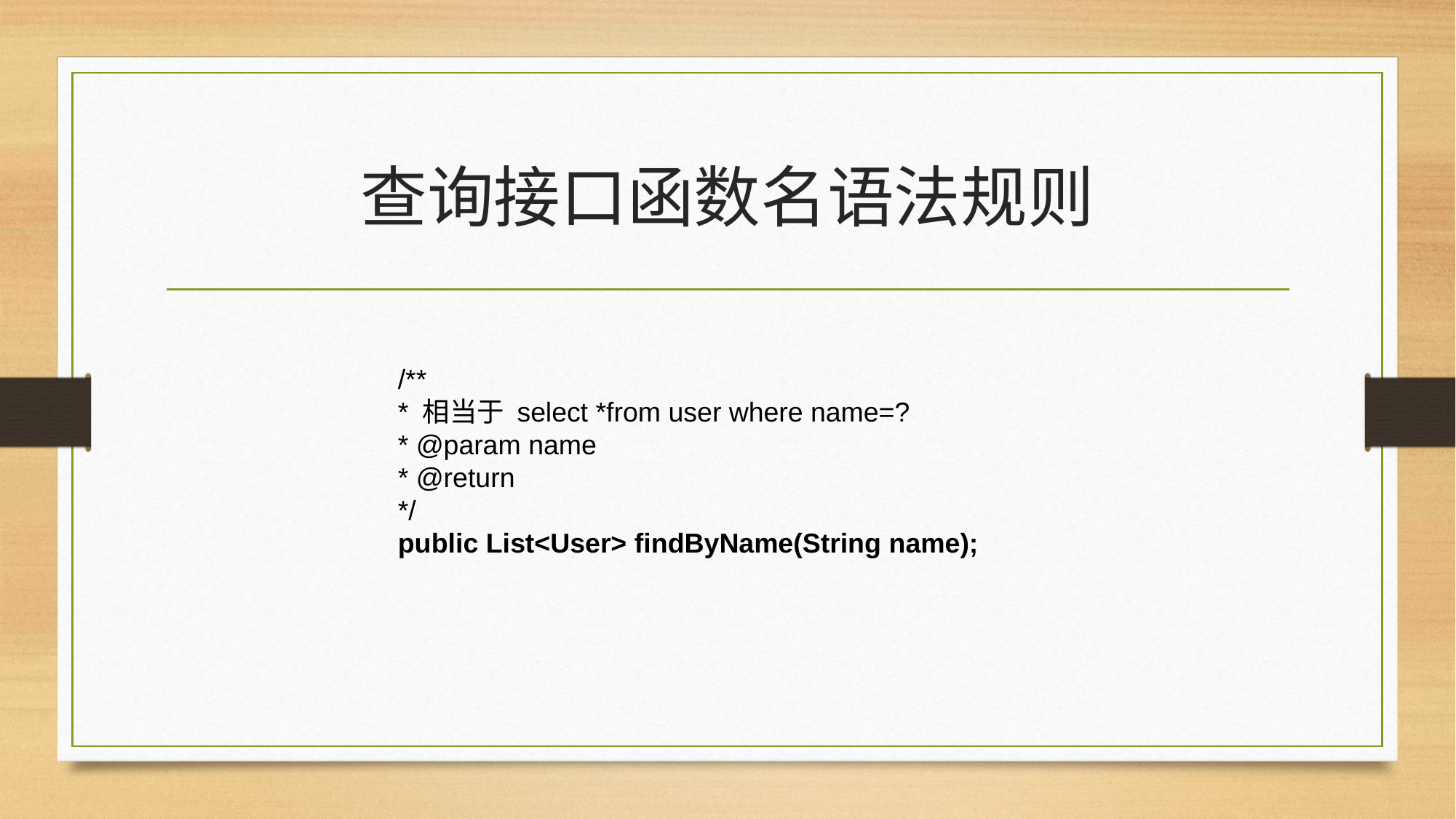

# 查询接口函数名语法规则
/**
* 相当于 select *from user where name=?
* @param name
* @return
*/
public List<User> findByName(String name);